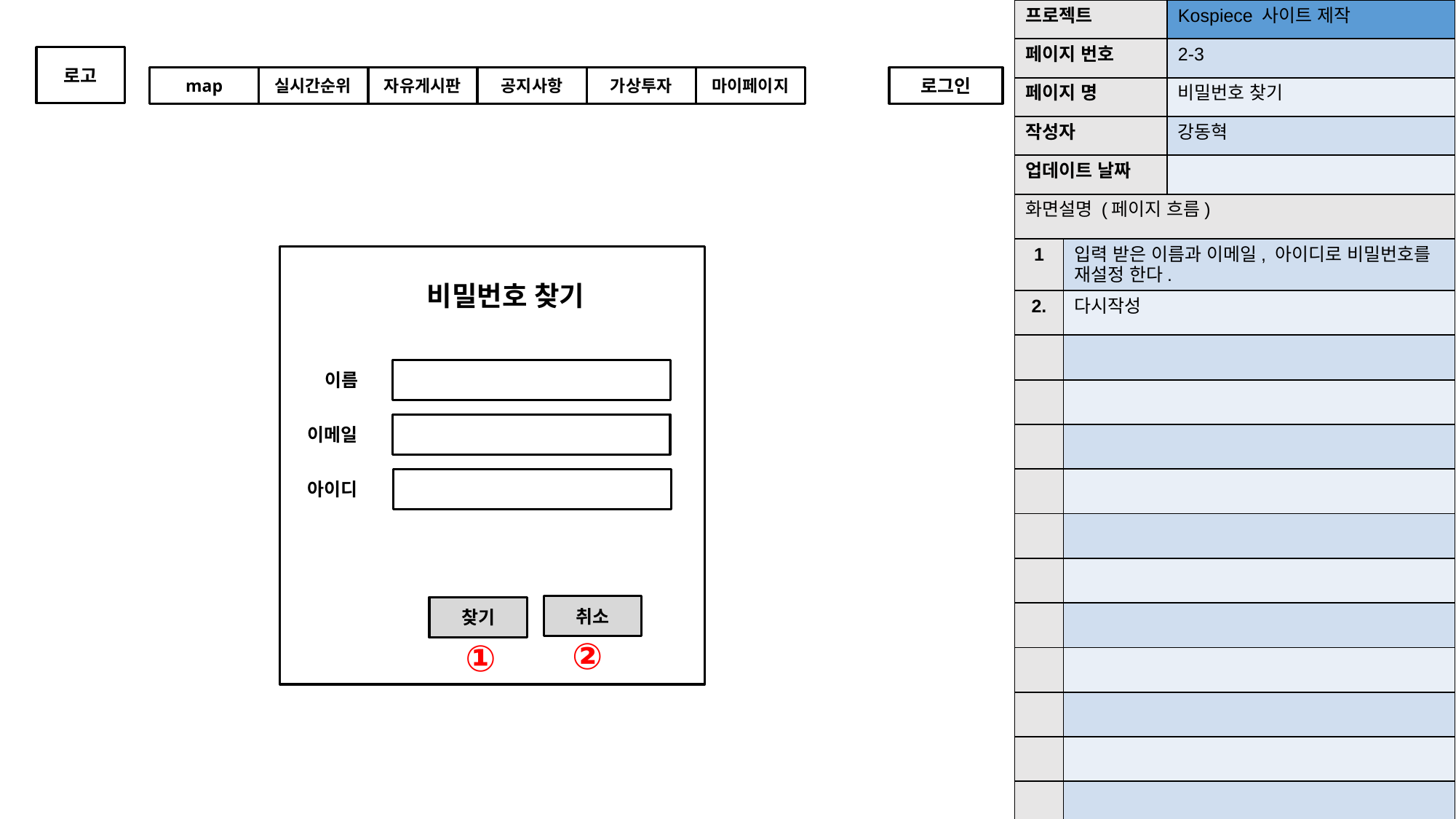

| 프로젝트 | Kospiece 사이트 제작 |
| --- | --- |
| 페이지 번호 | 2-3 |
| 페이지 명 | 비밀번호 찾기 |
| 작성자 | 강동혁 |
| 업데이트 날짜 |  |
로고
map
실시간순위
자유게시판
공지사항
가상투자
마이페이지
로그인
| 화면설명 (페이지 흐름) |  |
| --- | --- |
| 1 | 입력 받은 이름과 이메일, 아이디로 비밀번호를 재설정 한다. |
| 2. | 다시작성 |
|  |  |
|  |  |
|  |  |
|  |  |
|  |  |
|  |  |
|  |  |
|  |  |
|  |  |
|  |  |
|  |  |

비밀번호 찾기
이름

 이메일

 아이디

취소
찾기

②

①